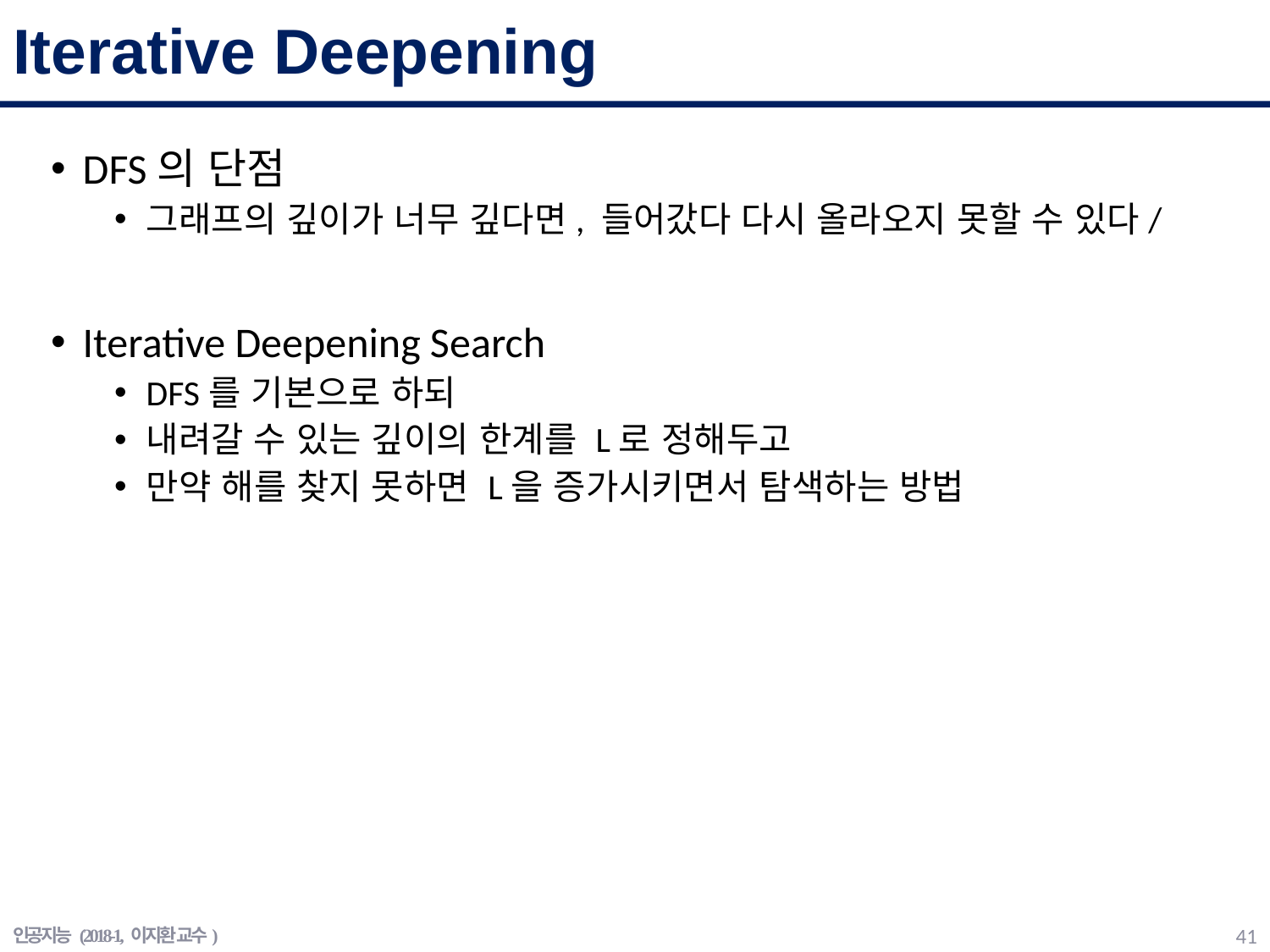

# Iterative Deepening
DFS의 단점
그래프의 깊이가 너무 깊다면, 들어갔다 다시 올라오지 못할 수 있다/

Iterative Deepening Search
DFS를 기본으로 하되
내려갈 수 있는 깊이의 한계를 L로 정해두고
만약 해를 찾지 못하면 L을 증가시키면서 탐색하는 방법

인공지능 (2018-1, 이지환 교수)
41